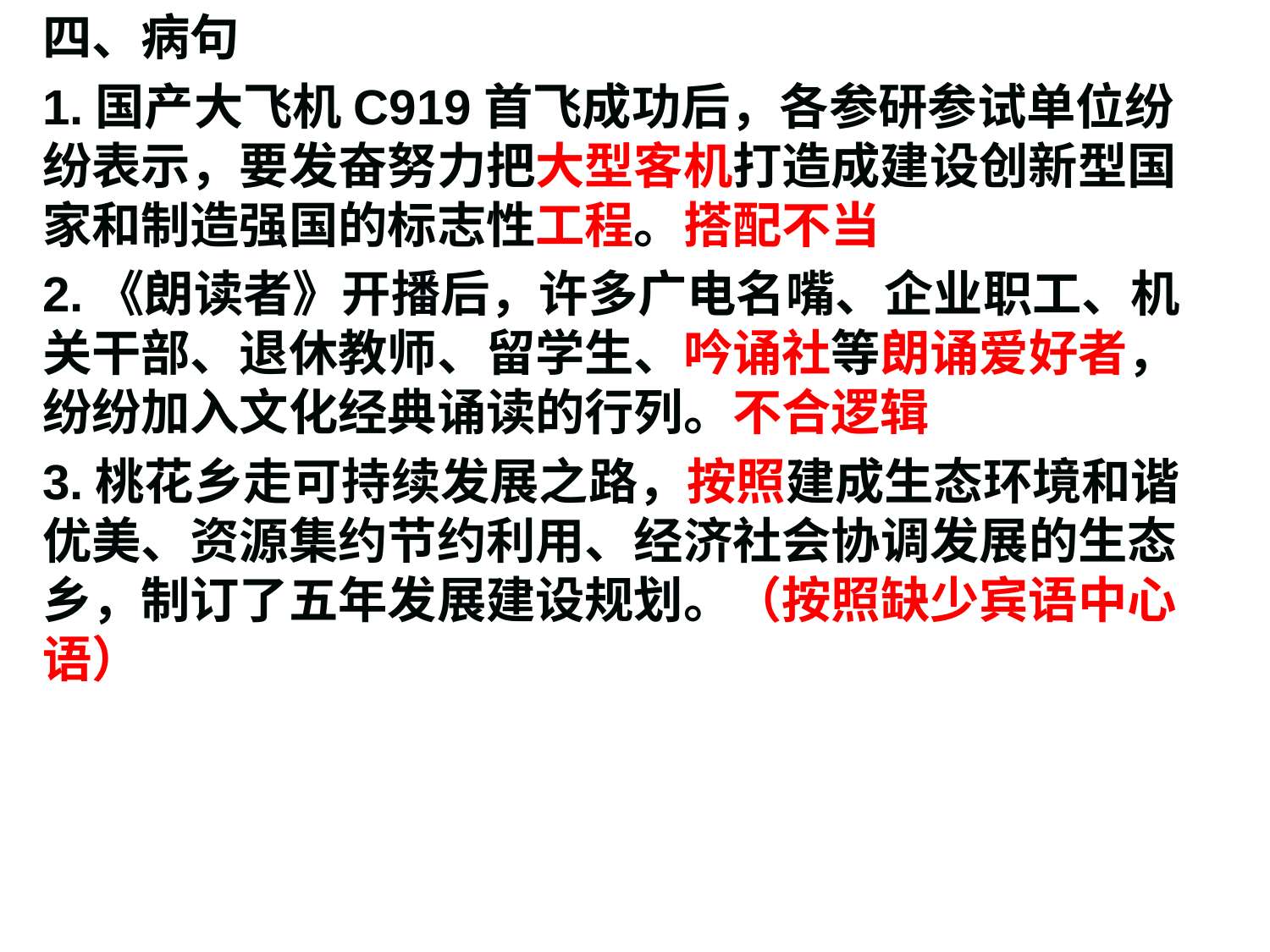

四、病句
1.国产大飞机C919首飞成功后，各参研参试单位纷纷表示，要发奋努力把大型客机打造成建设创新型国家和制造强国的标志性工程。搭配不当
2.《朗读者》开播后，许多广电名嘴、企业职工、机关干部、退休教师、留学生、吟诵社等朗诵爱好者，纷纷加入文化经典诵读的行列。不合逻辑
3.桃花乡走可持续发展之路，按照建成生态环境和谐优美、资源集约节约利用、经济社会协调发展的生态乡，制订了五年发展建设规划。（按照缺少宾语中心语）

#